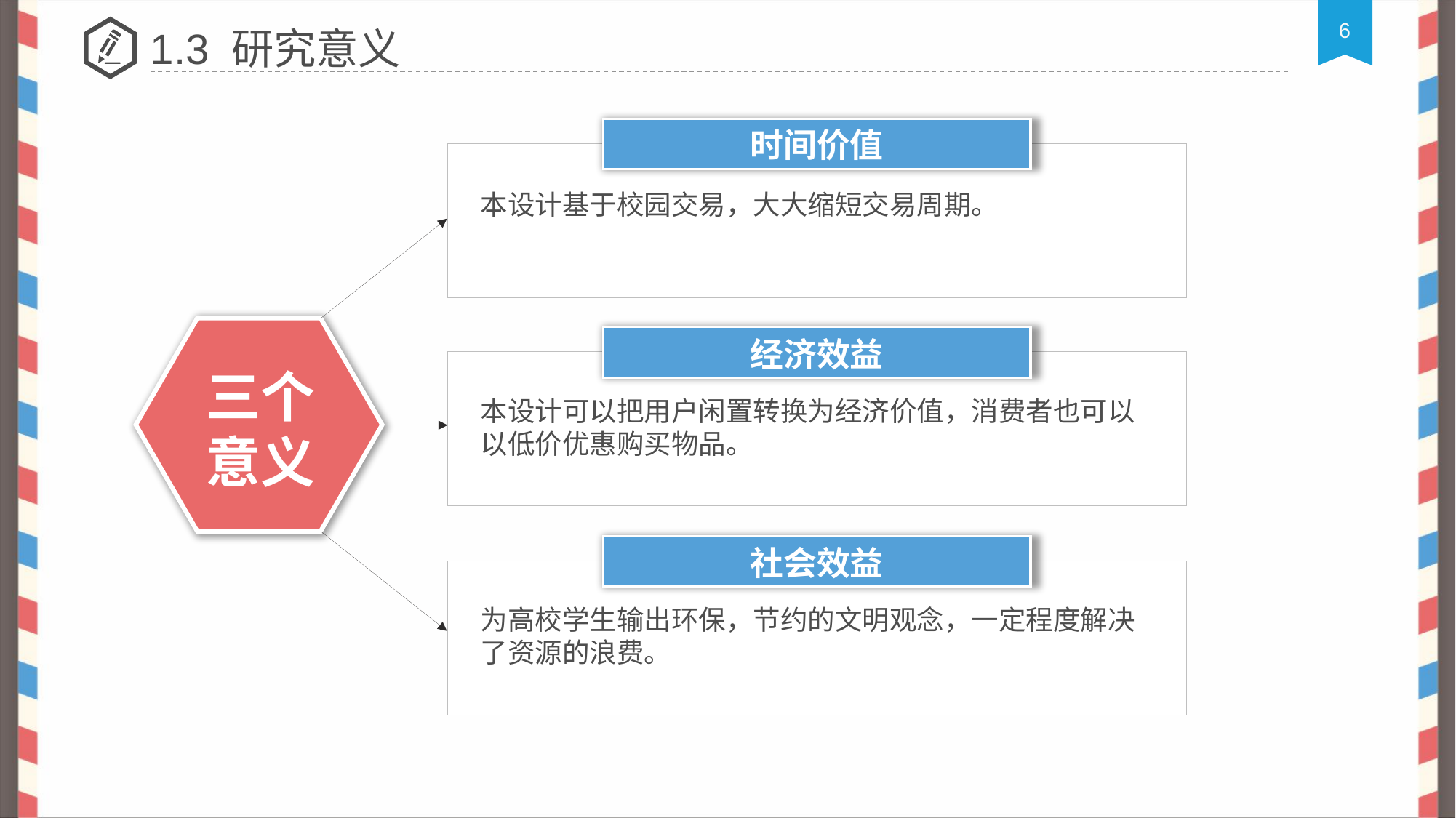

1.3 研究意义

时间价值

本设计基于校园交易，大大缩短交易周期。

经济效益

三个意义
本设计可以把用户闲置转换为经济价值，消费者也可以以低价优惠购买物品。

社会效益

为高校学生输出环保，节约的文明观念，一定程度解决了资源的浪费。